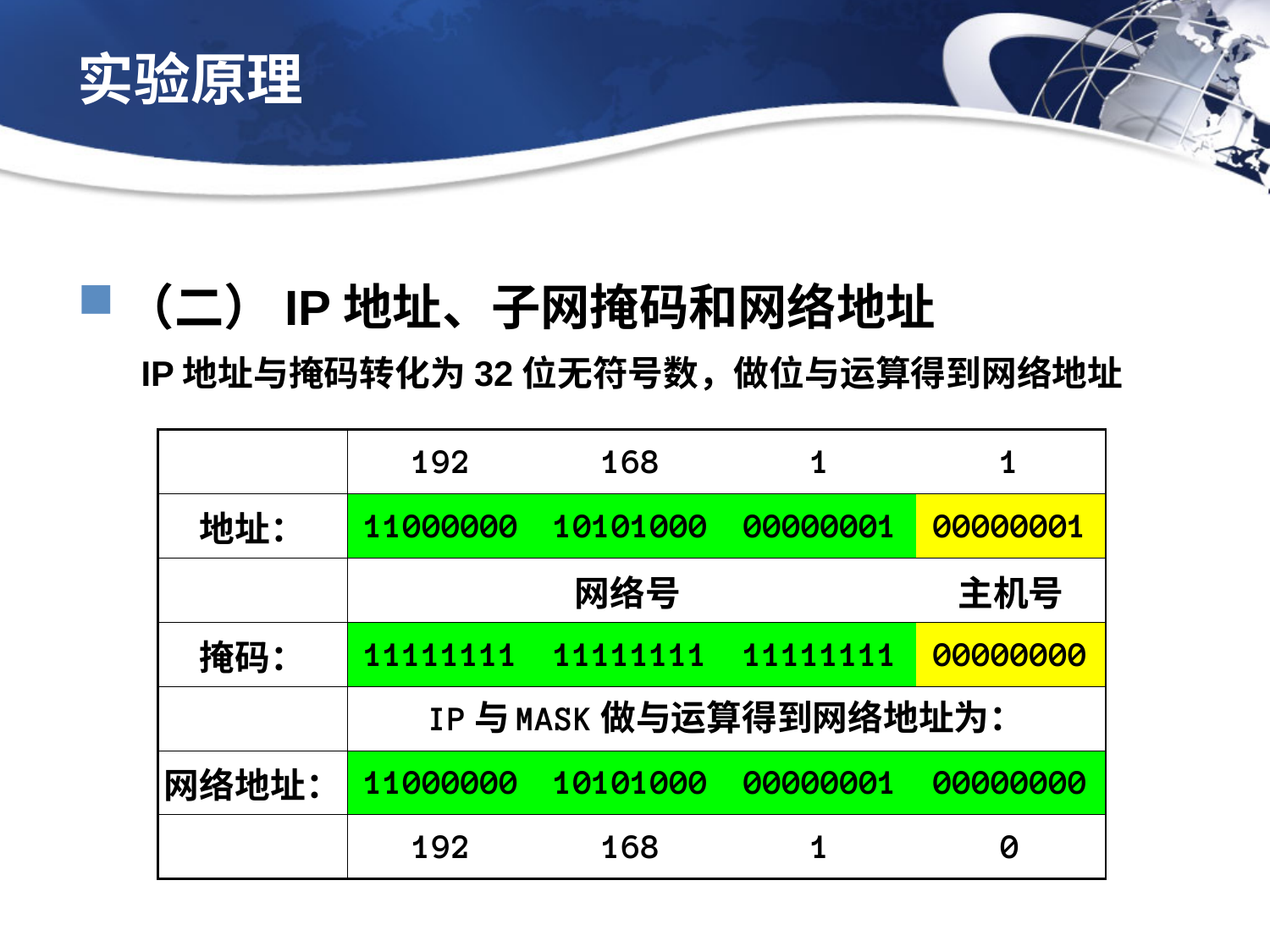

# 实验原理

（二）IP地址、子网掩码和网络地址
IP地址与掩码转化为32位无符号数，做位与运算得到网络地址

|  | 192 | 168 | 1 | 1 |
| --- | --- | --- | --- | --- |
| 地址： | 11000000 | 10101000 | 00000001 | 00000001 |
|  | 网络号 |  |  | 主机号 |
| 掩码： | 11111111 | 11111111 | 11111111 | 00000000 |
|  | IP与MASK做与运算得到网络地址为： |  |  |  |
| 网络地址： | 11000000 | 10101000 | 00000001 | 00000000 |
|  | 192 | 168 | 1 | 0 |